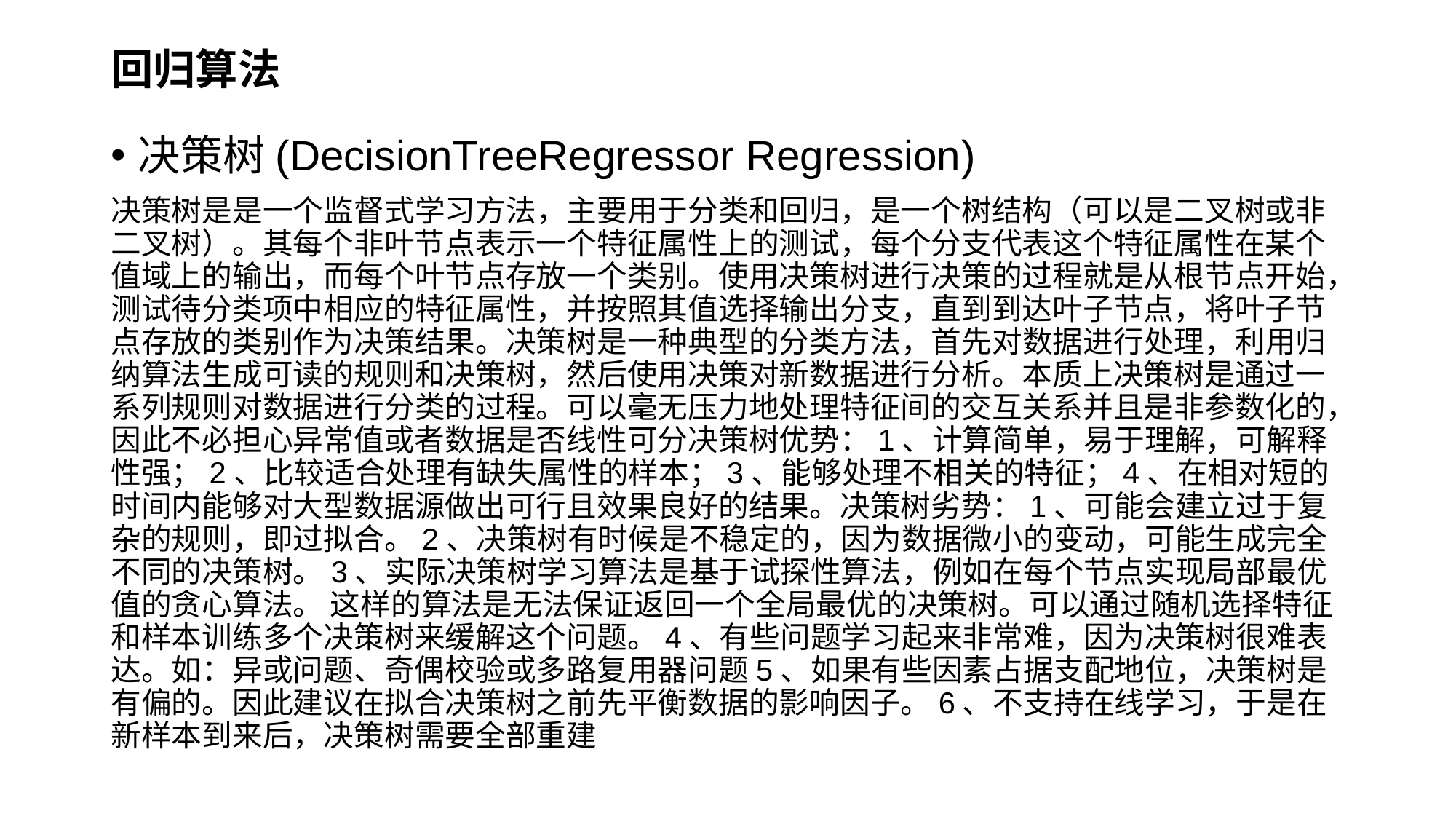

# 回归算法
决策树(DecisionTreeRegressor Regression)
决策树是是一个监督式学习方法，主要用于分类和回归，是一个树结构（可以是二叉树或非二叉树）。其每个非叶节点表示一个特征属性上的测试，每个分支代表这个特征属性在某个值域上的输出，而每个叶节点存放一个类别。使用决策树进行决策的过程就是从根节点开始，测试待分类项中相应的特征属性，并按照其值选择输出分支，直到到达叶子节点，将叶子节点存放的类别作为决策结果。决策树是一种典型的分类方法，首先对数据进行处理，利用归纳算法生成可读的规则和决策树，然后使用决策对新数据进行分析。本质上决策树是通过一系列规则对数据进行分类的过程。可以毫无压力地处理特征间的交互关系并且是非参数化的，因此不必担心异常值或者数据是否线性可分决策树优势：1、计算简单，易于理解，可解释性强；2、比较适合处理有缺失属性的样本；3、能够处理不相关的特征；4、在相对短的时间内能够对大型数据源做出可行且效果良好的结果。决策树劣势：1、可能会建立过于复杂的规则，即过拟合。2、决策树有时候是不稳定的，因为数据微小的变动，可能生成完全不同的决策树。3、实际决策树学习算法是基于试探性算法，例如在每个节点实现局部最优值的贪心算法。 这样的算法是无法保证返回一个全局最优的决策树。可以通过随机选择特征和样本训练多个决策树来缓解这个问题。4、有些问题学习起来非常难，因为决策树很难表达。如：异或问题、奇偶校验或多路复用器问题5、如果有些因素占据支配地位，决策树是有偏的。因此建议在拟合决策树之前先平衡数据的影响因子。6、不支持在线学习，于是在新样本到来后，决策树需要全部重建